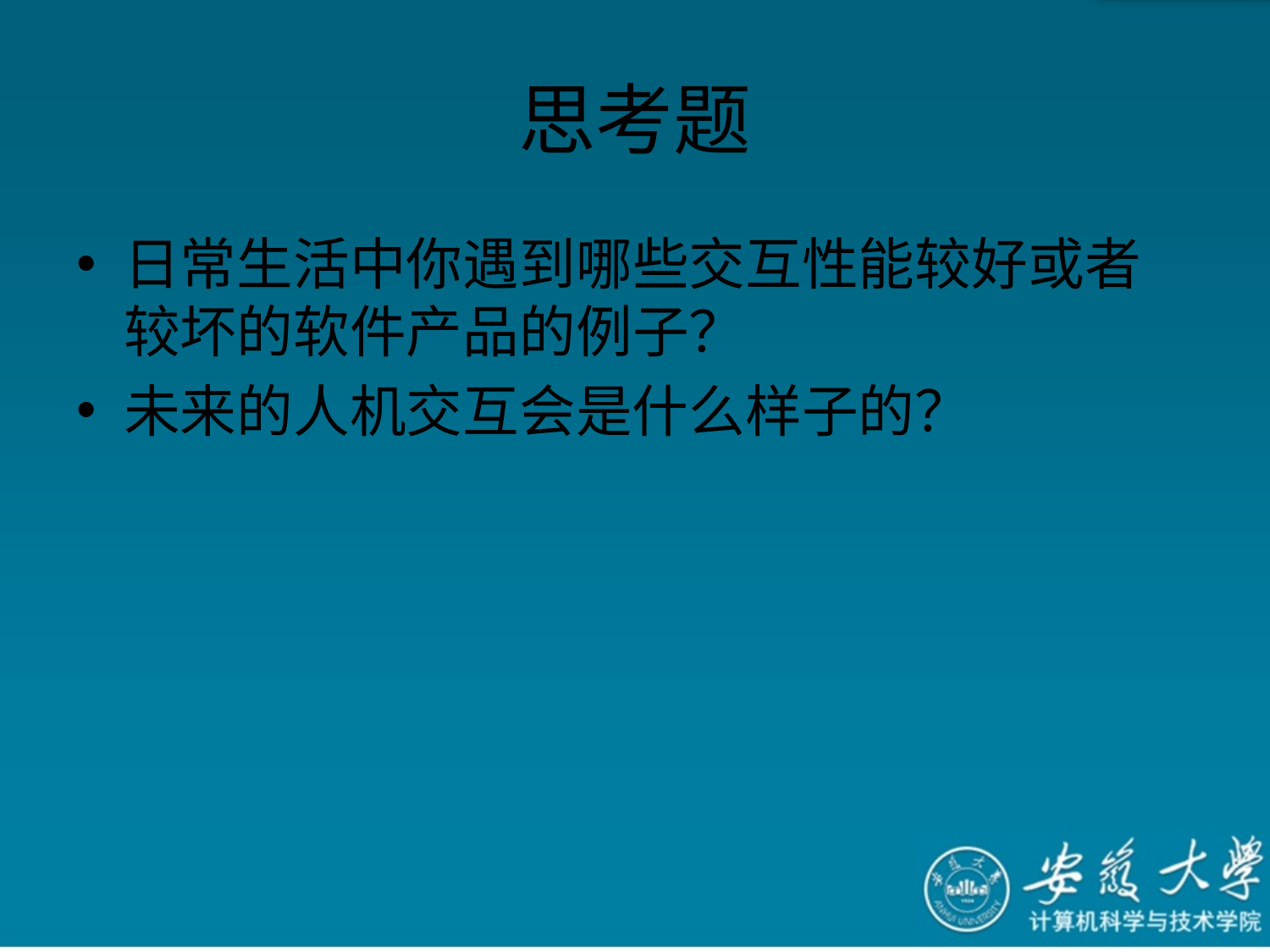

# 思考题
日常生活中你遇到哪些交互性能较好或者较坏的软件产品的例子？
未来的人机交互会是什么样子的？